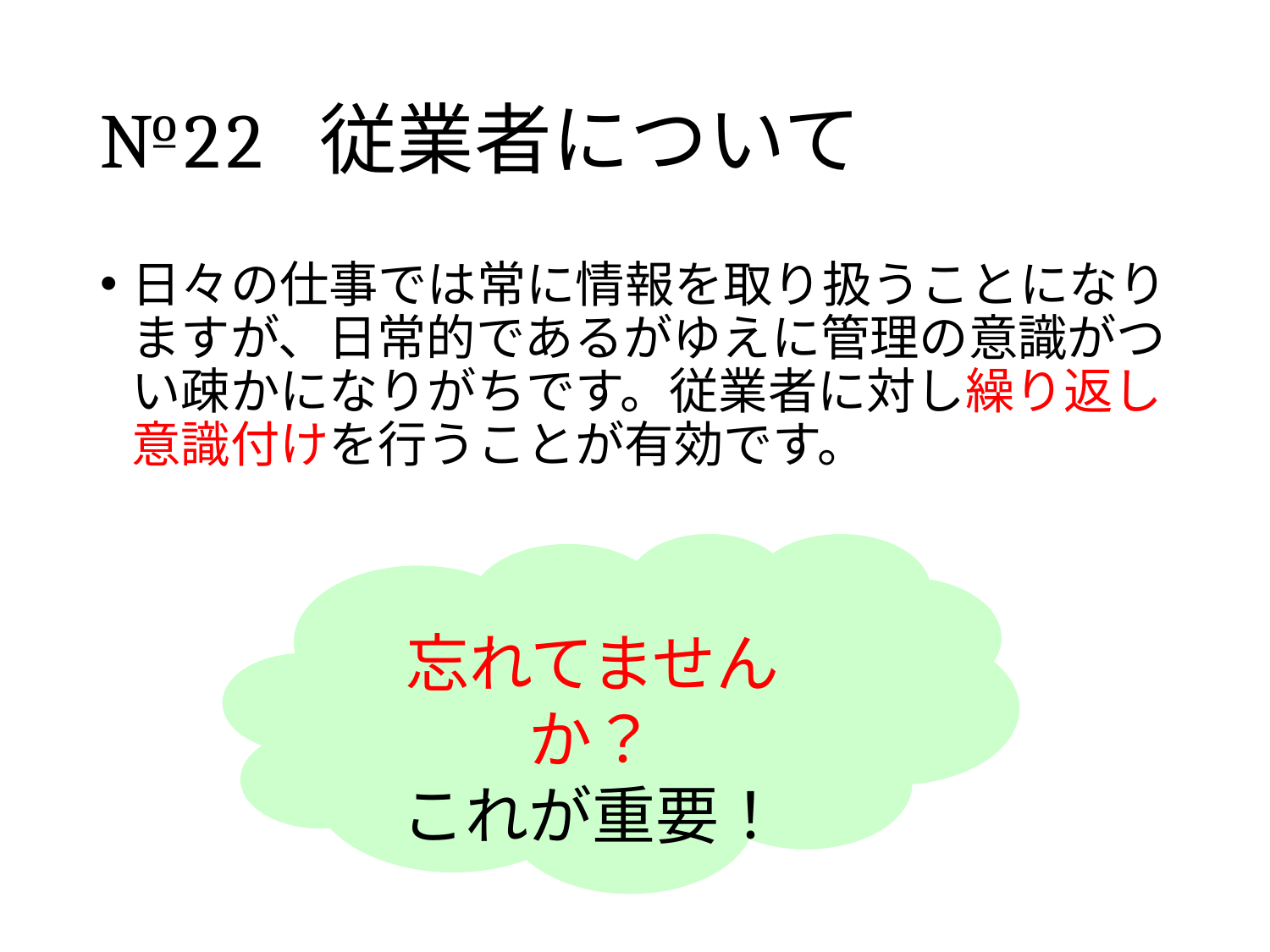

# №22  従業者について
日々の仕事では常に情報を取り扱うことになりますが、日常的であるがゆえに管理の意識がつい疎かになりがちです。従業者に対し繰り返し意識付けを行うことが有効です。

忘れてませんか？
これが重要！